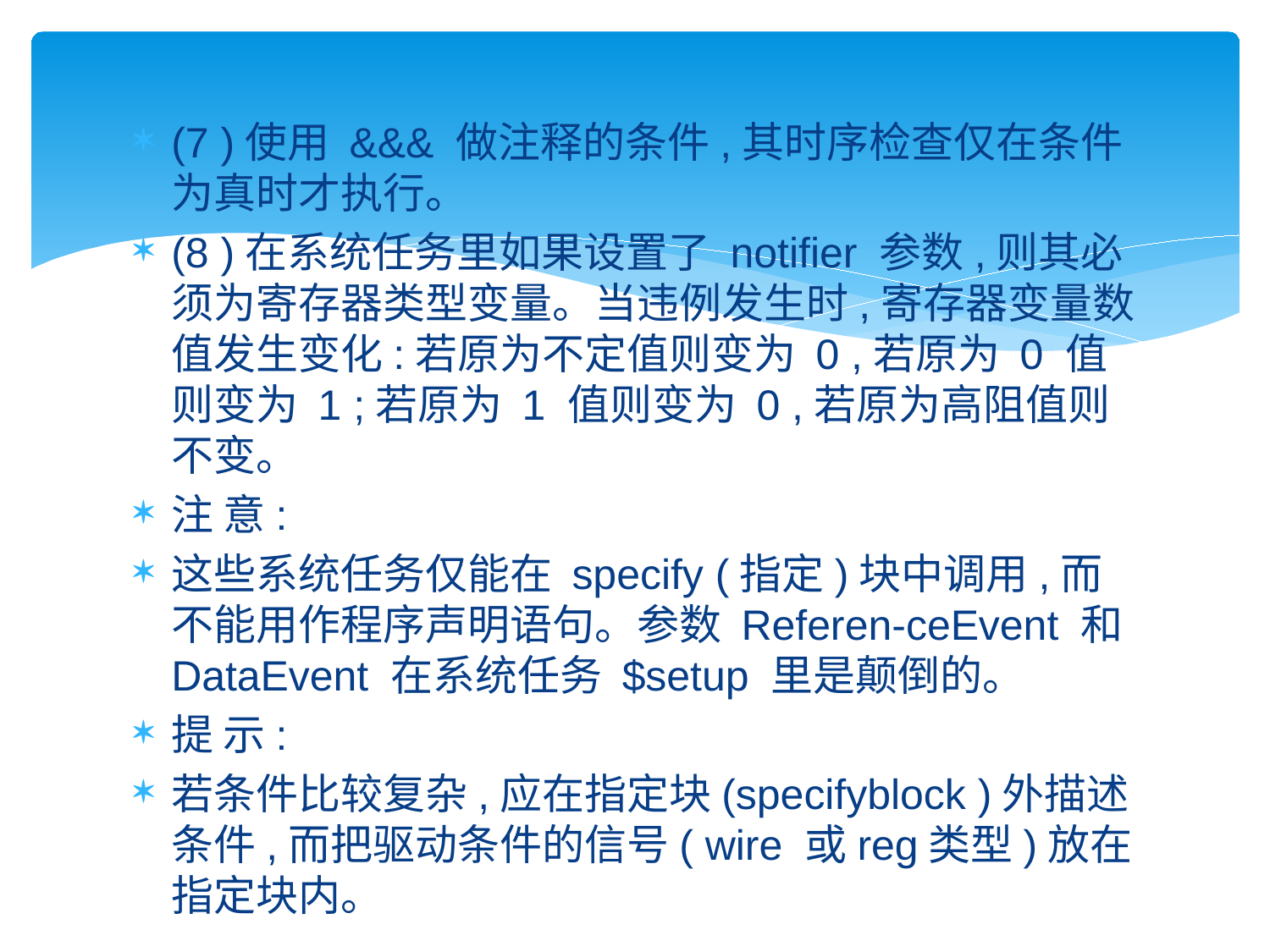

#
(7 )使用 &&& 做注释的条件,其时序检查仅在条件为真时才执行。
(8 )在系统任务里如果设置了 notifier 参数,则其必须为寄存器类型变量。当违例发生时,寄存器变量数值发生变化:若原为不定值则变为 0 ,若原为 0 值则变为 1 ;若原为 1 值则变为 0 ,若原为高阻值则不变。
注 意:
这些系统任务仅能在 specify (指定)块中调用,而不能用作程序声明语句。参数 Referen-ceEvent 和 DataEvent 在系统任务 $setup 里是颠倒的。
提 示:
若条件比较复杂,应在指定块(specifyblock )外描述条件,而把驱动条件的信号( wire 或reg类型)放在指定块内。